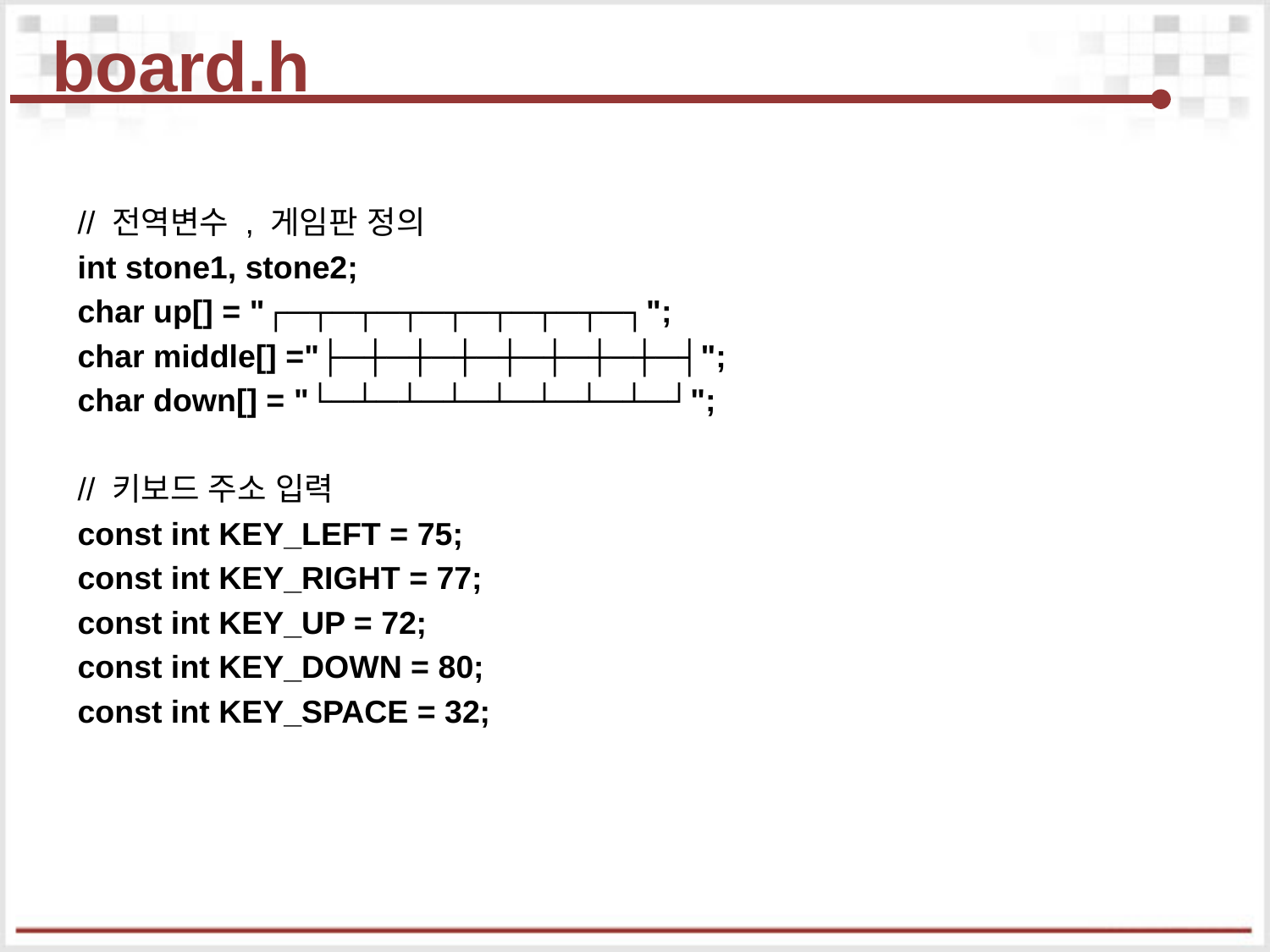

# board.h

// 전역변수 , 게임판 정의
int stone1, stone2;
char up[] = "┌─┬─┬─┬─┬─┬─┬─┬─┐";
char middle[] ="├─┼─┼─┼─┼─┼─┼─┼─┤";
char down[] = "└─┴─┴─┴─┴─┴─┴─┴─┘";

// 키보드 주소 입력
const int KEY_LEFT = 75;
const int KEY_RIGHT = 77;
const int KEY_UP = 72;
const int KEY_DOWN = 80;
const int KEY_SPACE = 32;